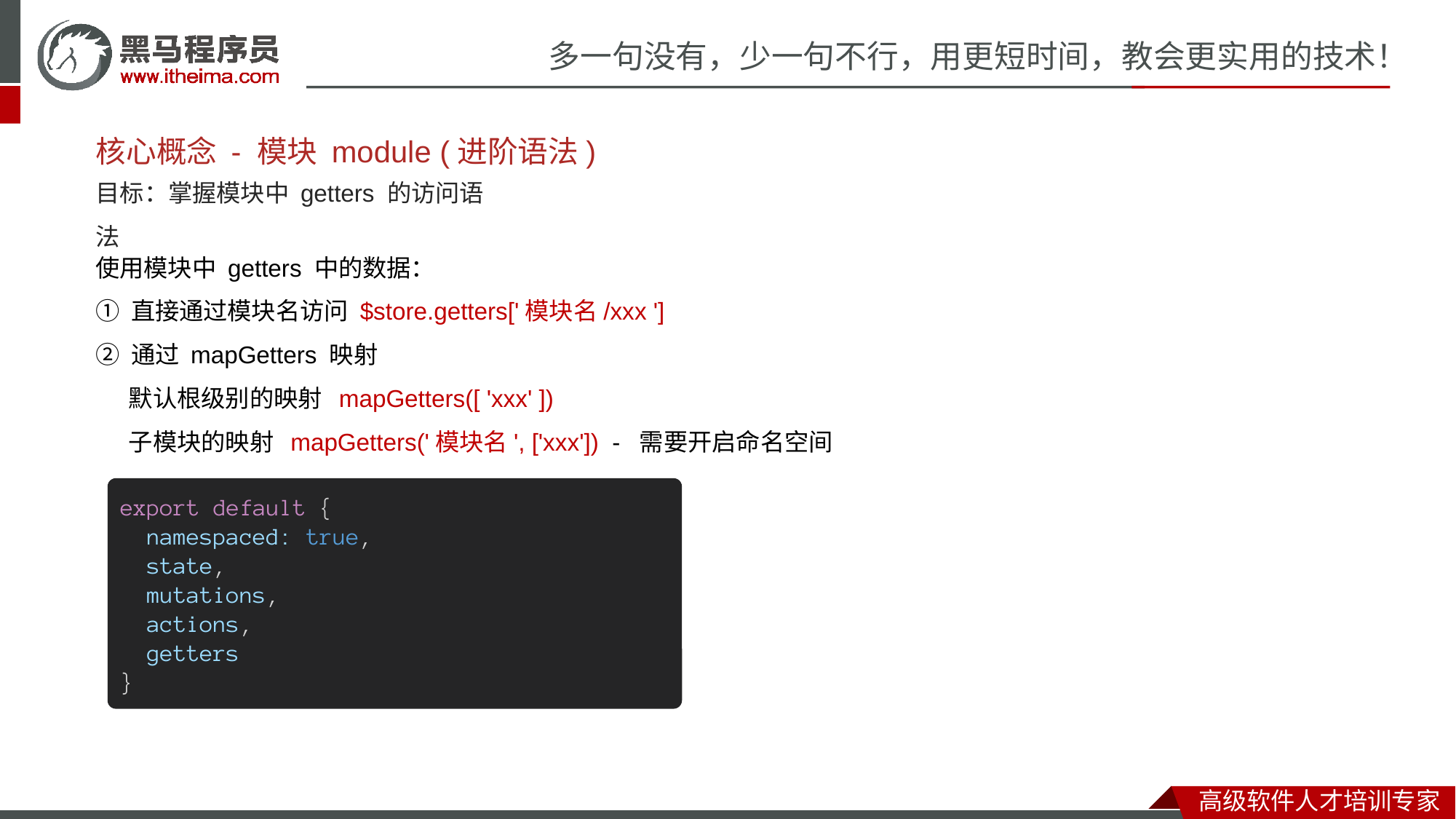

# 核心概念 - 模块 module (进阶语法)
目标：掌握模块中 getters 的访问语法
使用模块中 getters 中的数据：
① 直接通过模块名访问 $store.getters['模块名/xxx ']
② 通过 mapGetters 映射
     默认根级别的映射  mapGetters([ 'xxx' ])
     子模块的映射  mapGetters('模块名', ['xxx'])  -  需要开启命名空间
export default {
  namespaced: true,
  state,
  mutations,
  actions,
  getters
}